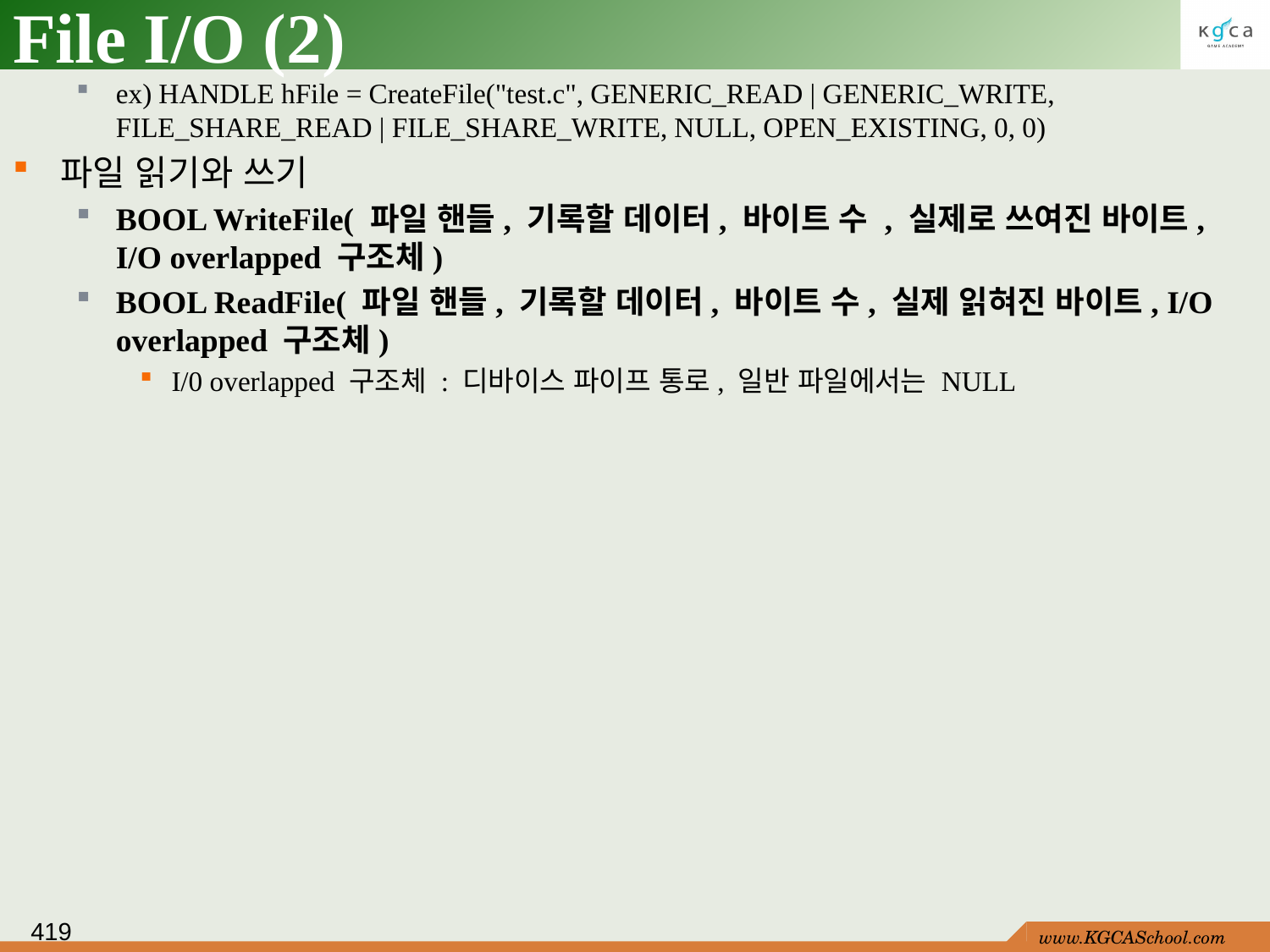

# File I/O (2)
ex) HANDLE hFile = CreateFile("test.c", GENERIC_READ | GENERIC_WRITE, FILE_SHARE_READ | FILE_SHARE_WRITE, NULL, OPEN_EXISTING, 0, 0)
파일 읽기와 쓰기
BOOL WriteFile( 파일 핸들, 기록할 데이터, 바이트 수 , 실제로 쓰여진 바이트, I/O overlapped 구조체)
BOOL ReadFile( 파일 핸들, 기록할 데이터, 바이트 수, 실제 읽혀진 바이트, I/O overlapped 구조체)
I/0 overlapped 구조체 : 디바이스 파이프 통로, 일반 파일에서는 NULL

419